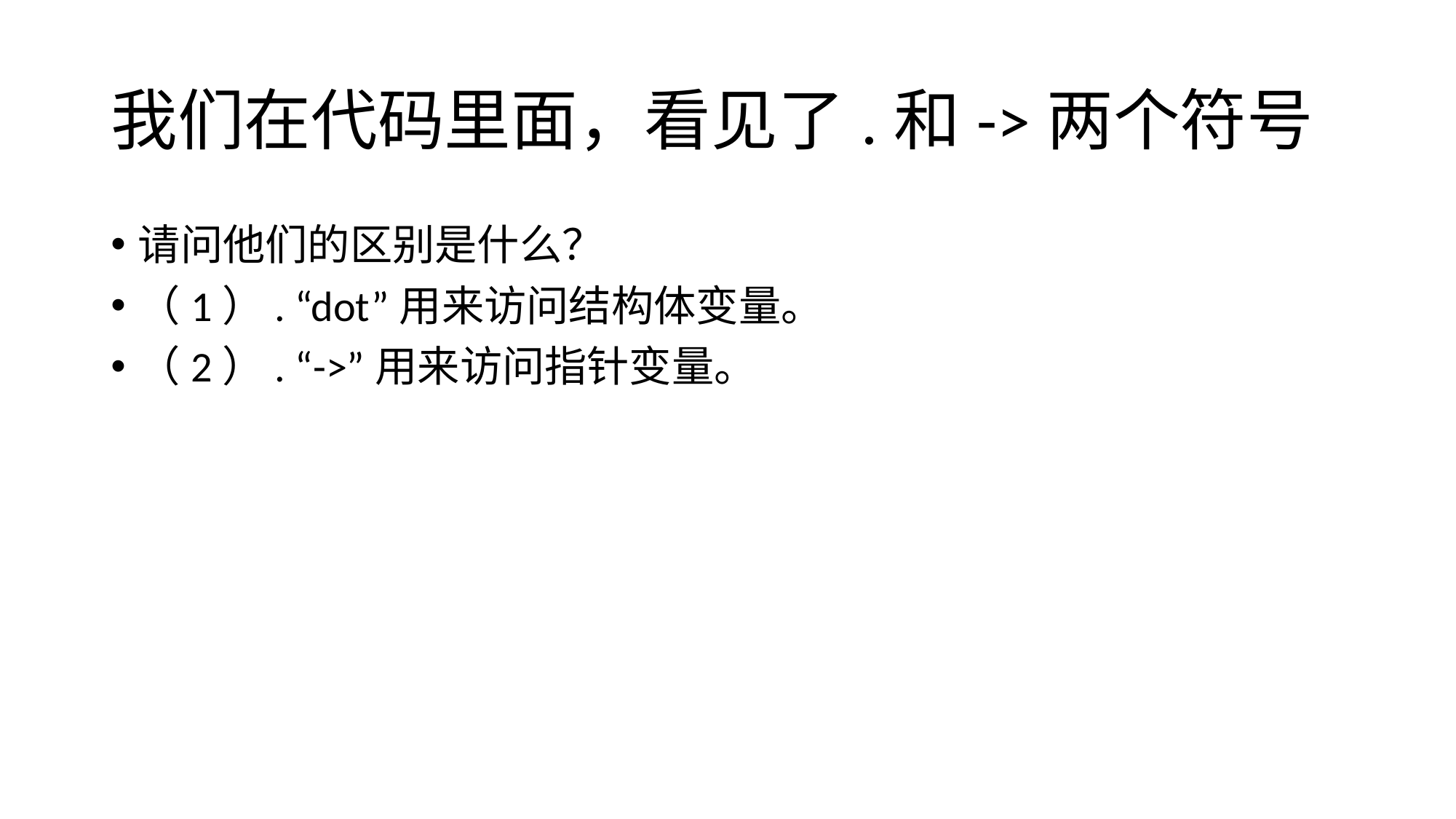

# 我们在代码里面，看见了.和->两个符号
请问他们的区别是什么？
（1）. “dot”用来访问结构体变量。
（2）. “->”用来访问指针变量。